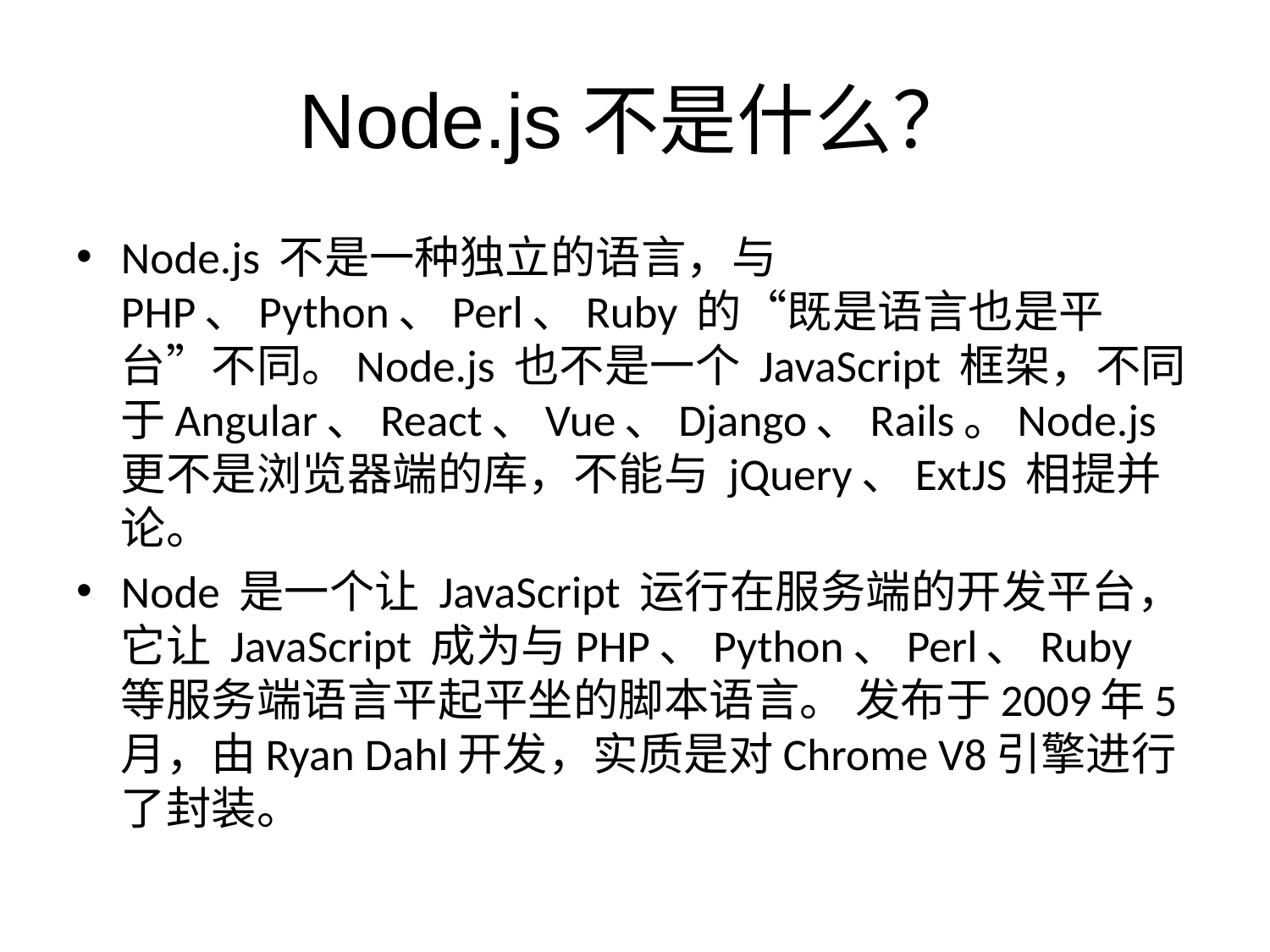

# Node.js不是什么？
Node.js 不是一种独立的语言，与 PHP、Python、Perl、Ruby 的“既是语言也是平台”不同。Node.js 也不是一个 JavaScript 框架，不同于Angular、React、Vue、Django、Rails。Node.js 更不是浏览器端的库，不能与 jQuery、ExtJS 相提并论。
Node 是一个让 JavaScript 运行在服务端的开发平台，它让 JavaScript 成为与PHP、Python、Perl、Ruby 等服务端语言平起平坐的脚本语言。 发布于2009年5月，由Ryan Dahl开发，实质是对Chrome V8引擎进行了封装。